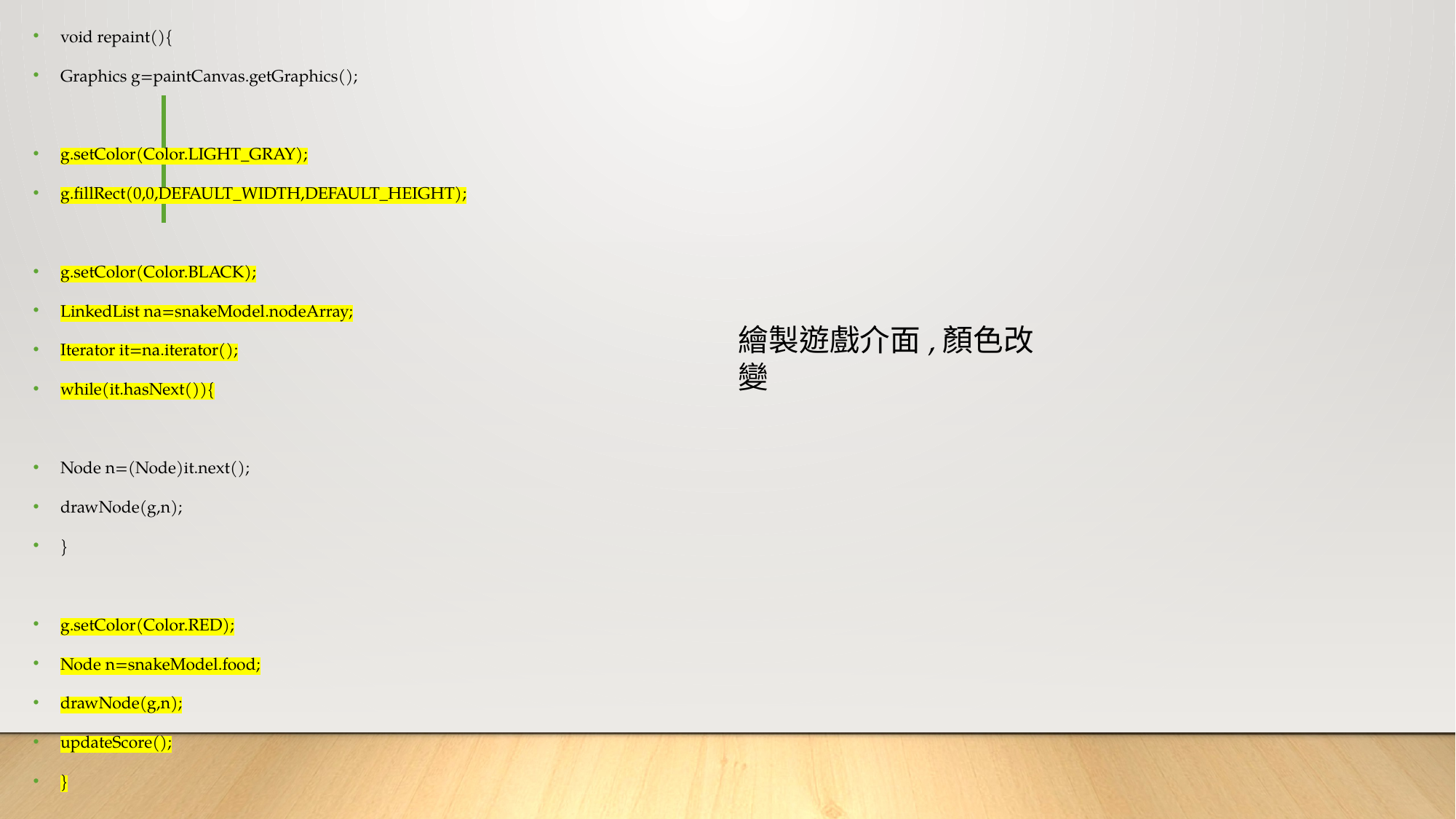

void repaint(){
Graphics g=paintCanvas.getGraphics();

g.setColor(Color.LIGHT_GRAY);
g.fillRect(0,0,DEFAULT_WIDTH,DEFAULT_HEIGHT);

g.setColor(Color.BLACK);
LinkedList na=snakeModel.nodeArray;
Iterator it=na.iterator();
while(it.hasNext()){

Node n=(Node)it.next();
drawNode(g,n);
}

g.setColor(Color.RED);
Node n=snakeModel.food;
drawNode(g,n);
updateScore();
}
繪製遊戲介面,顏色改變